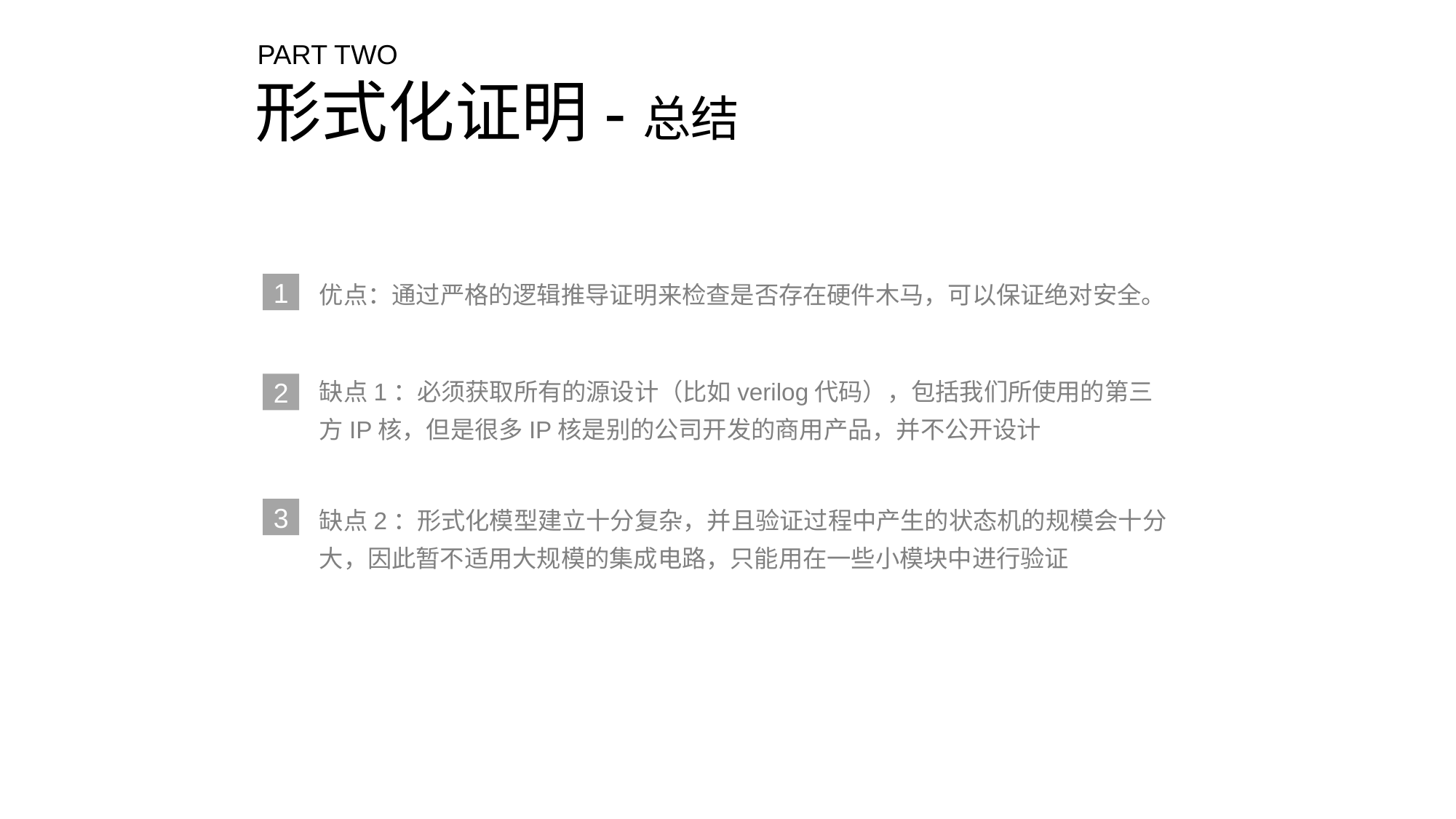

PART TWO
 形式化证明-总结
优点：通过严格的逻辑推导证明来检查是否存在硬件木马，可以保证绝对安全。
1
缺点1：必须获取所有的源设计（比如verilog代码），包括我们所使用的第三方IP核，但是很多IP核是别的公司开发的商用产品，并不公开设计
2
缺点2：形式化模型建立十分复杂，并且验证过程中产生的状态机的规模会十分大，因此暂不适用大规模的集成电路，只能用在一些小模块中进行验证
3